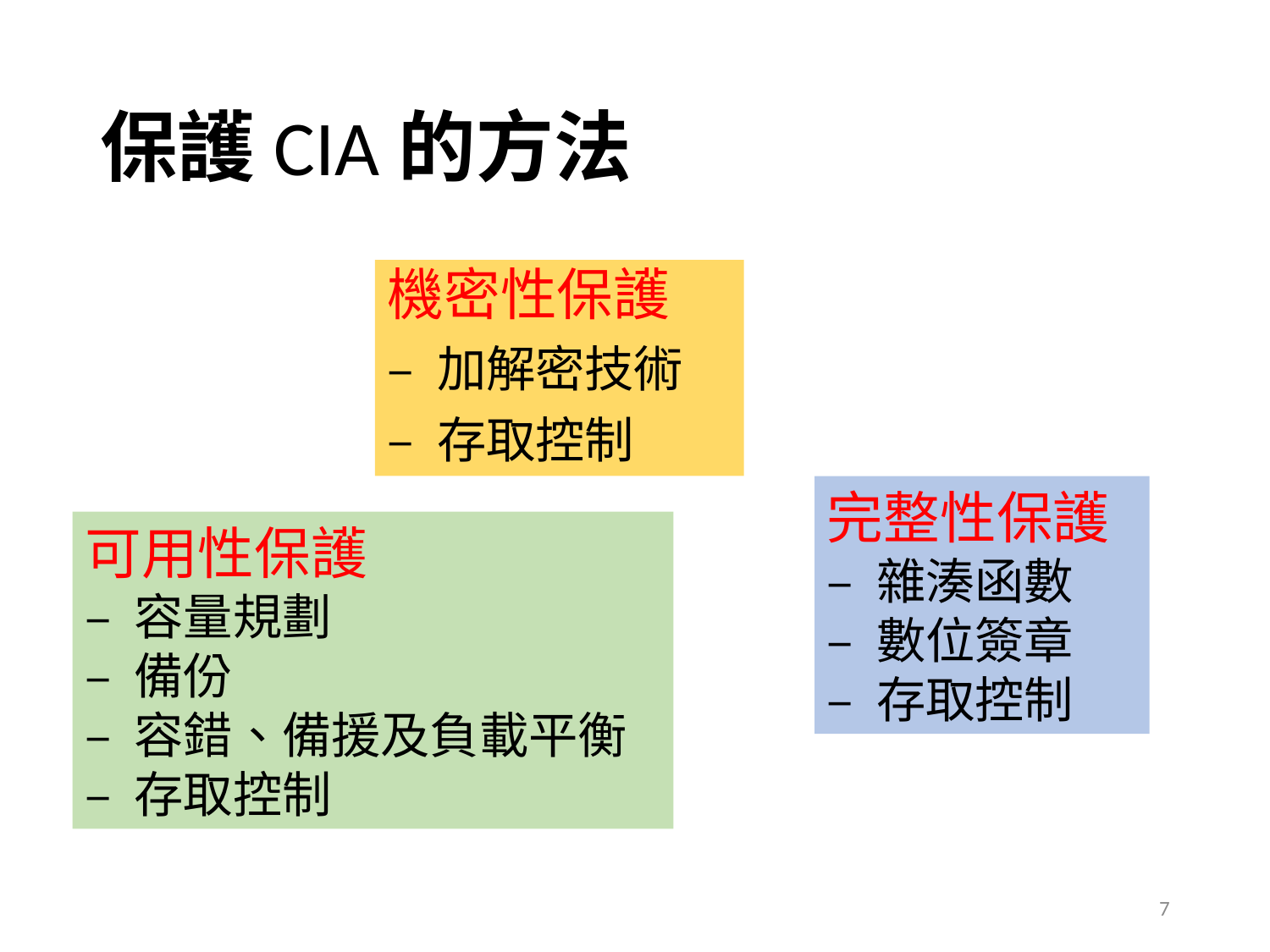

# 保護CIA的方法
機密性保護
– 加解密技術
– 存取控制
完整性保護
– 雜湊函數
– 數位簽章
– 存取控制
可用性保護
– 容量規劃
– 備份
– 容錯、備援及負載平衡
– 存取控制
7